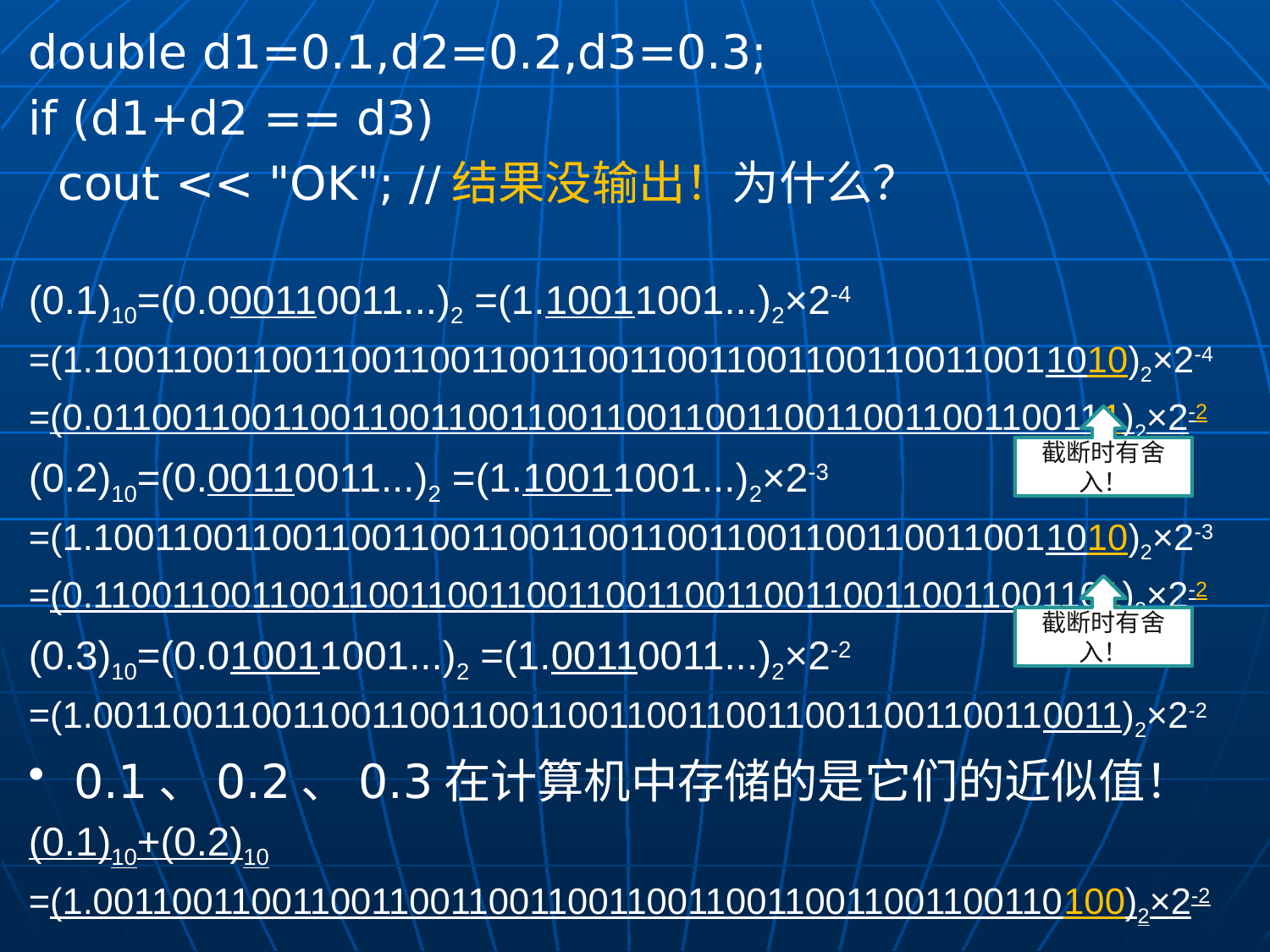

double d1=0.1,d2=0.2,d3=0.3;
if (d1+d2 == d3)
  cout << "OK"; //结果没输出！为什么？

(0.1)10=(0.000110011...)2 =(1.10011001...)2×2-4
=(1.1001100110011001100110011001100110011001100110011010)2×2-4
=(0.0110011001100110011001100110011001100110011001100111)2×2-2
(0.2)10=(0.00110011...)2 =(1.10011001...)2×2-3
=(1.1001100110011001100110011001100110011001100110011010)2×2-3
=(0.1100110011001100110011001100110011001100110011001101)2×2-2
(0.3)10=(0.010011001...)2 =(1.00110011...)2×2-2
=(1.0011001100110011001100110011001100110011001100110011)2×2-2
0.1、0.2、0.3在计算机中存储的是它们的近似值！
(0.1)10+(0.2)10
=(1.0011001100110011001100110011001100110011001100110100)2×2-2

截断时有舍入！
截断时有舍入！